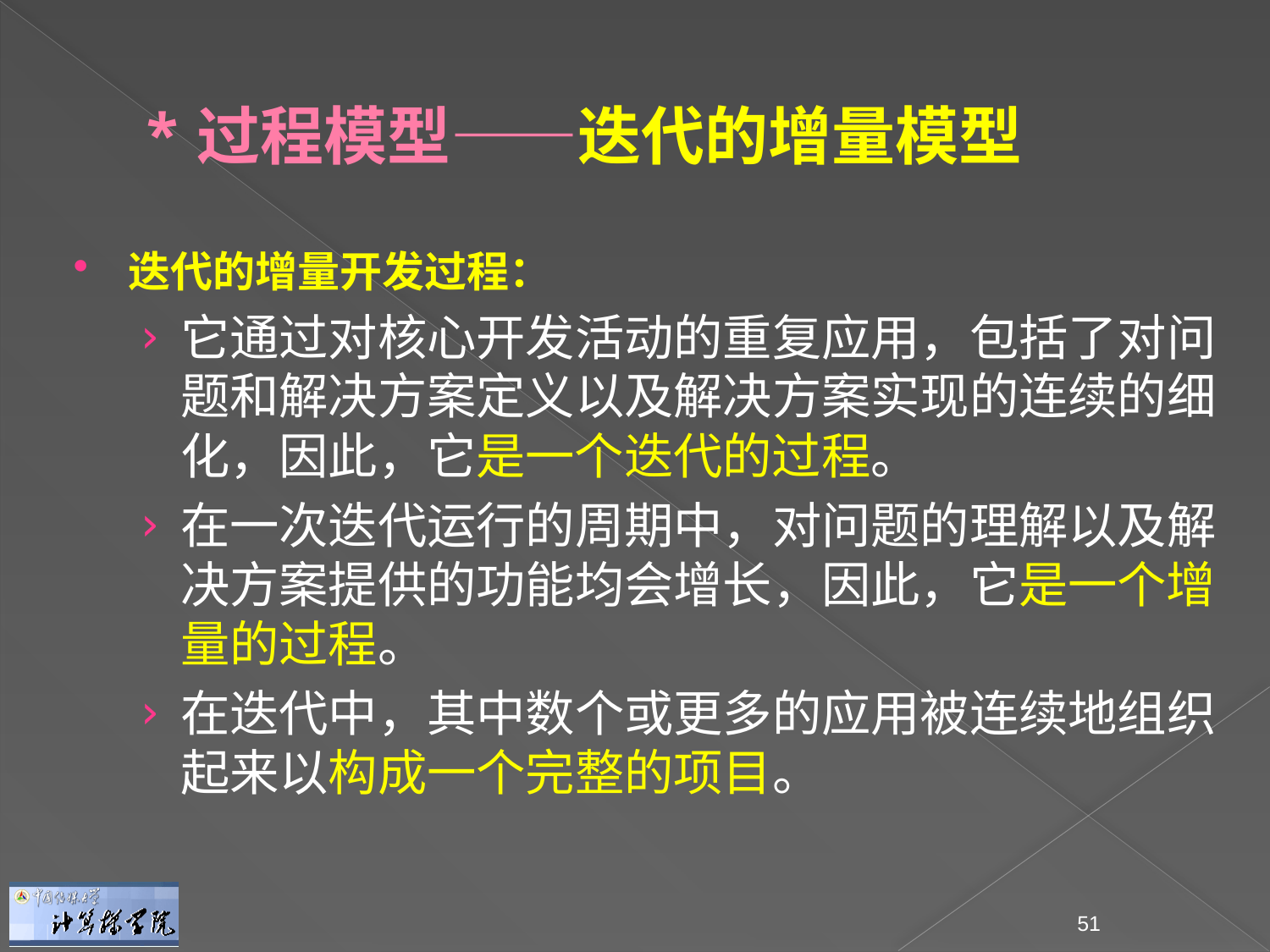

# *过程模型——迭代的增量模型
迭代的增量开发过程：
它通过对核心开发活动的重复应用，包括了对问题和解决方案定义以及解决方案实现的连续的细化，因此，它是一个迭代的过程。
在一次迭代运行的周期中，对问题的理解以及解决方案提供的功能均会增长，因此，它是一个增量的过程。
在迭代中，其中数个或更多的应用被连续地组织起来以构成一个完整的项目。
51